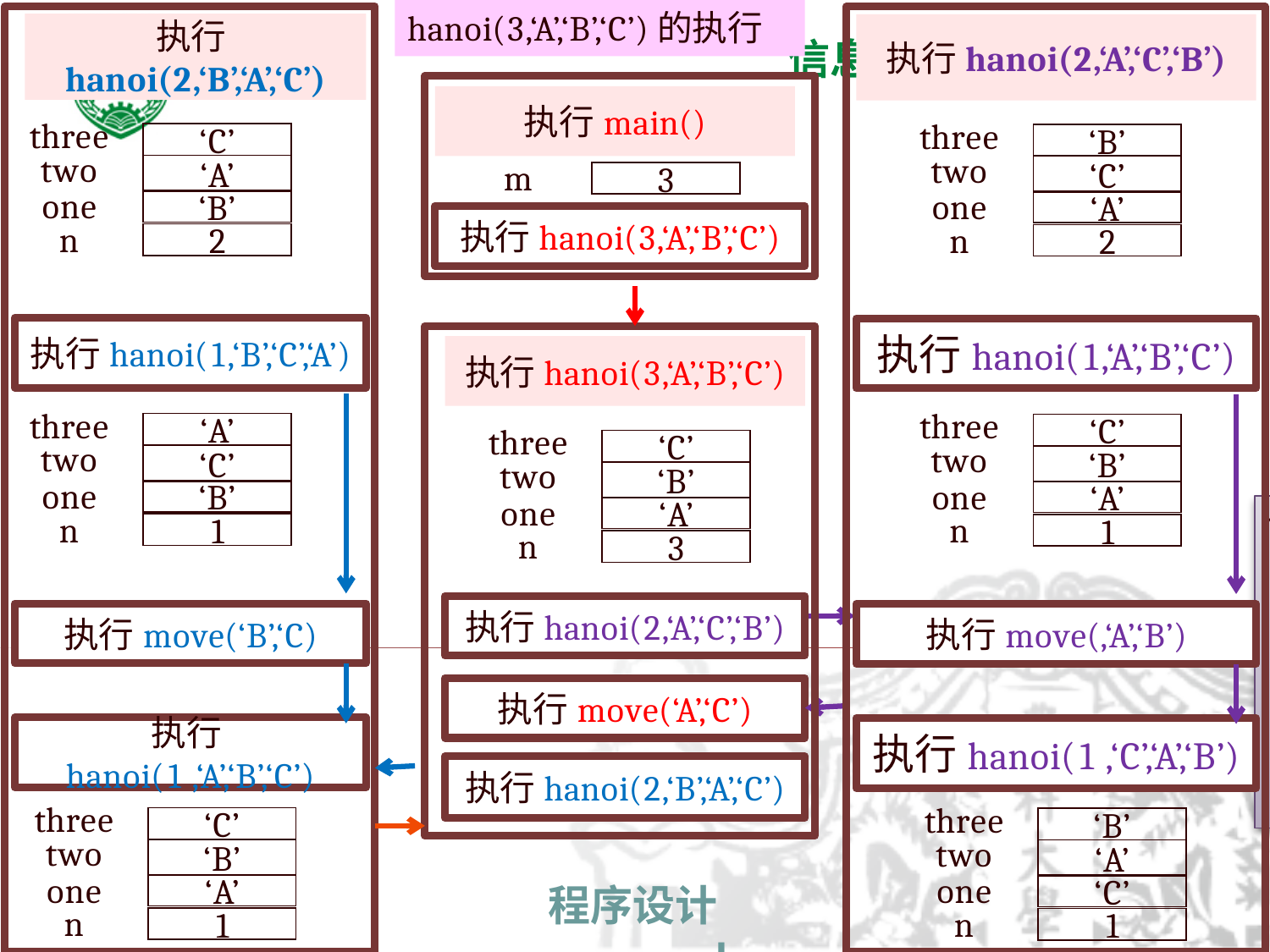

hanoi(3,‘A’,‘B’,‘C’)的执行

执行hanoi(2,‘B’,‘A’,‘C’)
执行hanoi(2,‘A’,‘C’,‘B’)

执行main()
three
‘C’
two
‘A’
one
‘B’
n
2
three
‘B’
two
‘C’
one
‘A’
n
2
m
3
执行hanoi(3,‘A’,‘B’,‘C’)
执行hanoi(1,‘B’,‘C’,‘A’)
执行hanoi(1,‘A’,‘B’,‘C’)

执行hanoi(3,‘A’,‘B’,‘C’)
three
‘A’
two
‘C’
one
‘B’
n
1
three
‘C’
two
‘B’
one
‘A’
n
1
three
‘C’
two
‘B’
one
void hanoi(int n,char one,char two,char three)
{void move(char  x, char  y);
  if(n==1)  move(one,three);
  else {  hanoi(n-1,one,three,two);
              move(one,three);
              hanoi(n-1,two,one,three);
            }}
‘A’
n
3
执行hanoi(2,‘A’,‘C’,‘B’)
执行move(‘B’,‘C)
执行move(,‘A’,‘B’)
执行move(‘A’,‘C’)
执行hanoi(1 ,‘A’,‘B’,‘C’)
执行hanoi(1 ,‘C’,‘A’,‘B’)
执行hanoi(2,‘B’,‘A’,‘C’)
three
‘C’
two
‘B’
one
‘A’
n
1
three
‘B’
two
‘A’
one
‘C’
n
1